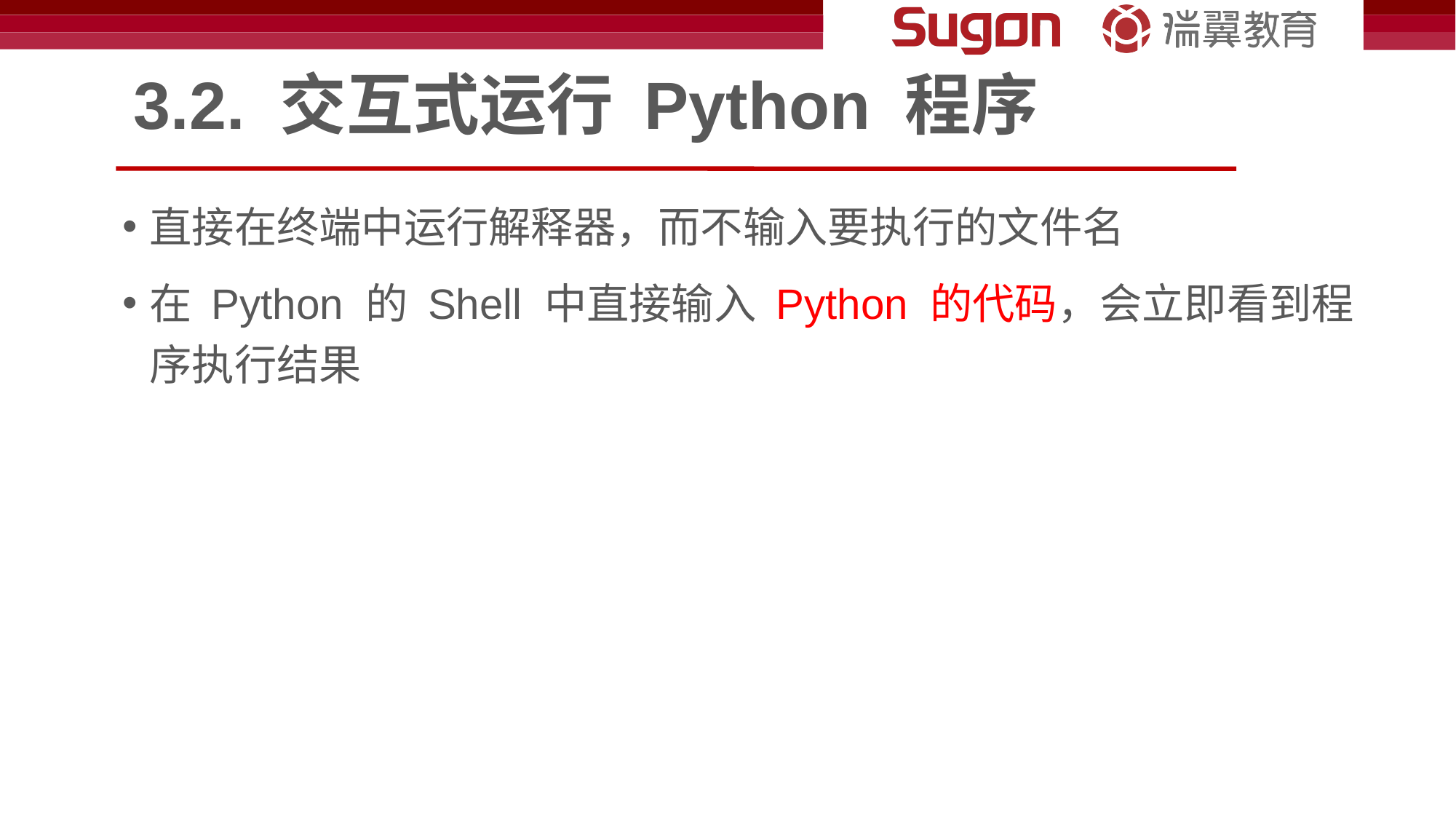

# 3.2. 交互式运行 Python 程序
直接在终端中运行解释器，而不输入要执行的文件名
在 Python 的 Shell 中直接输入 Python 的代码，会立即看到程序执行结果